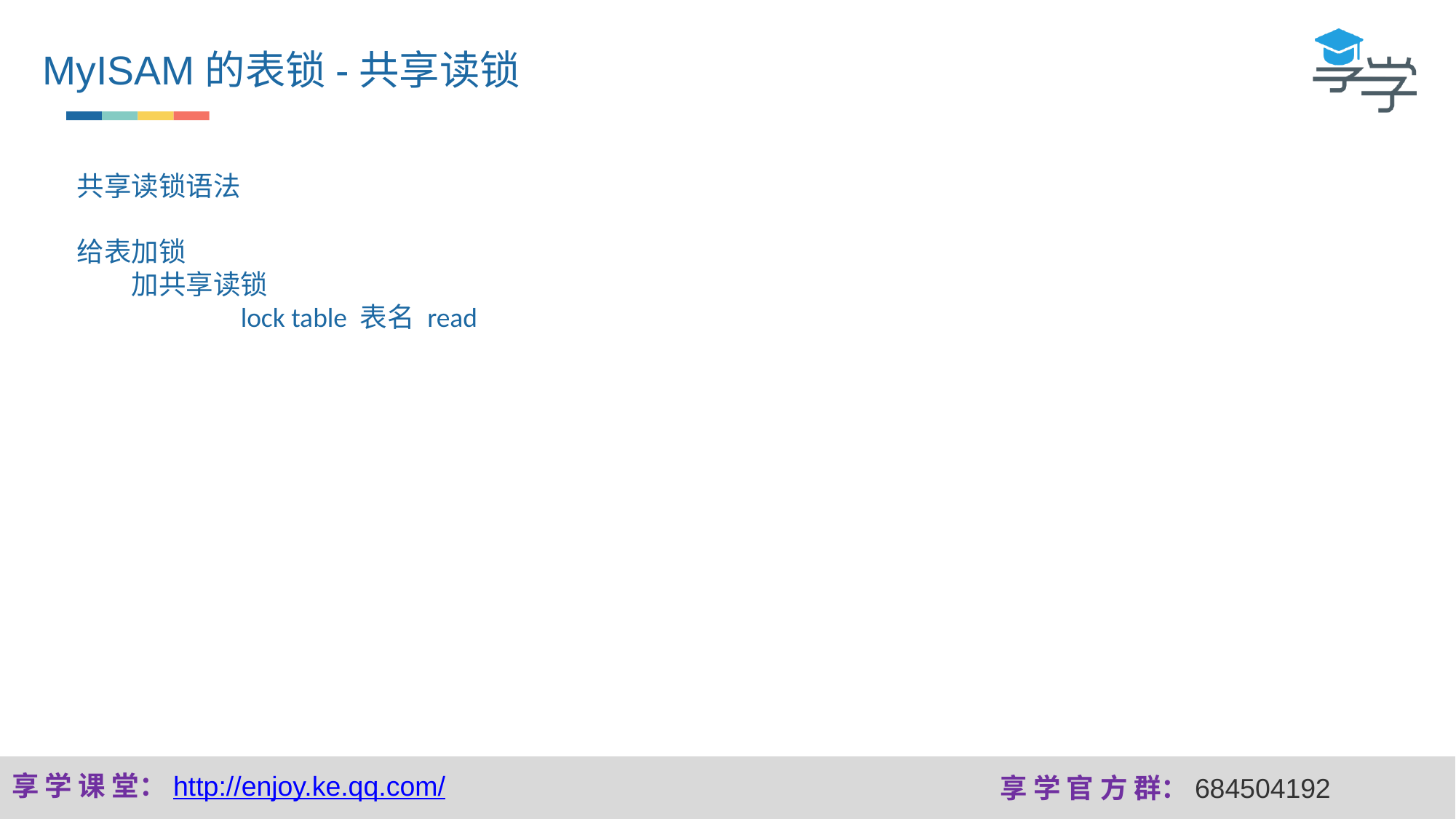

MyISAM的表锁-共享读锁

共享读锁语法

给表加锁
加共享读锁
 	lock table 表名 read